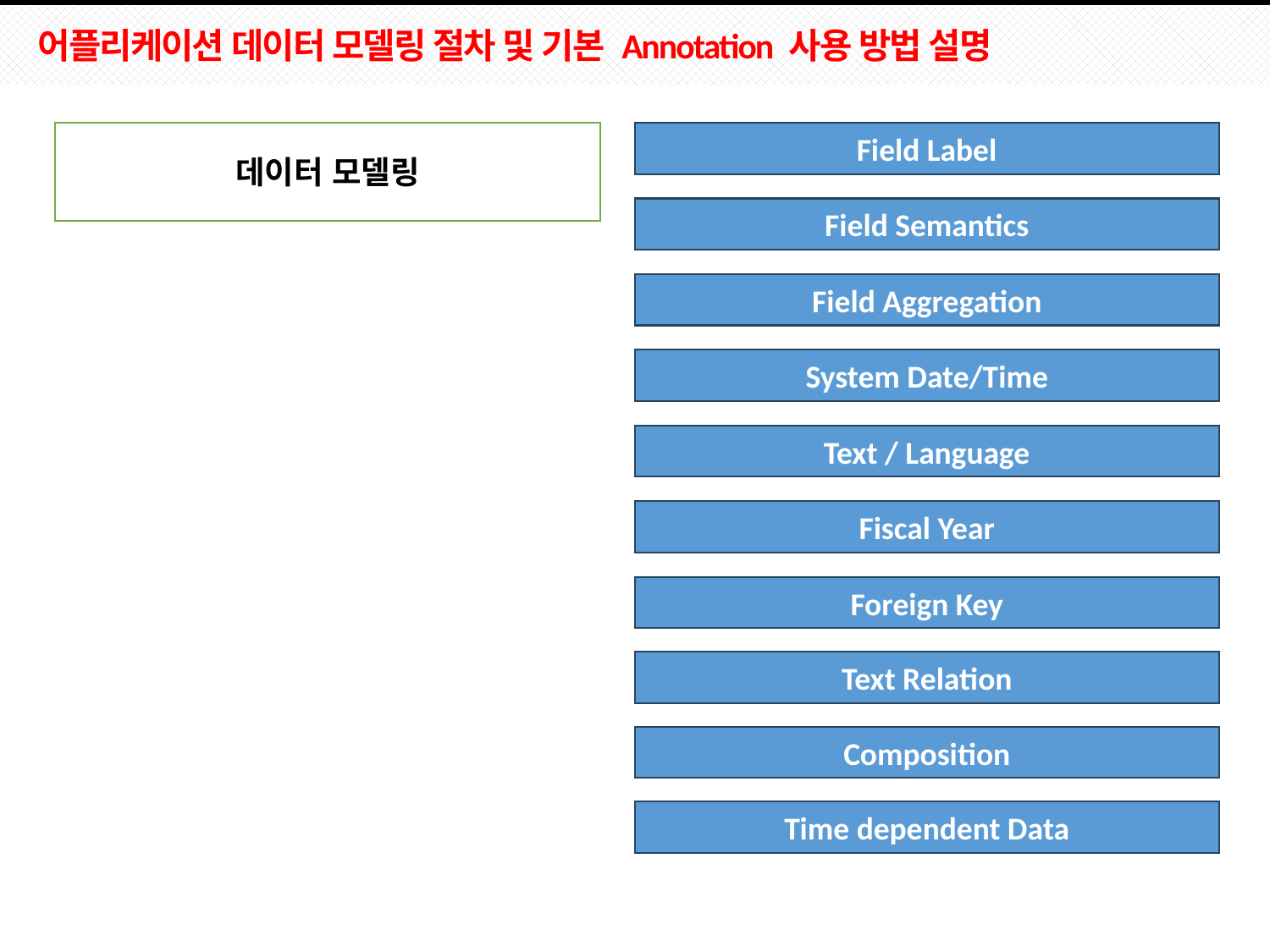

# 어플리케이션 데이터 모델링 절차 및 기본 Annotation 사용 방법 설명
데이터 모델링
Field Label
Field Semantics
Field Aggregation
System Date/Time
Text / Language
Fiscal Year
Foreign Key
Text Relation
Composition
Time dependent Data